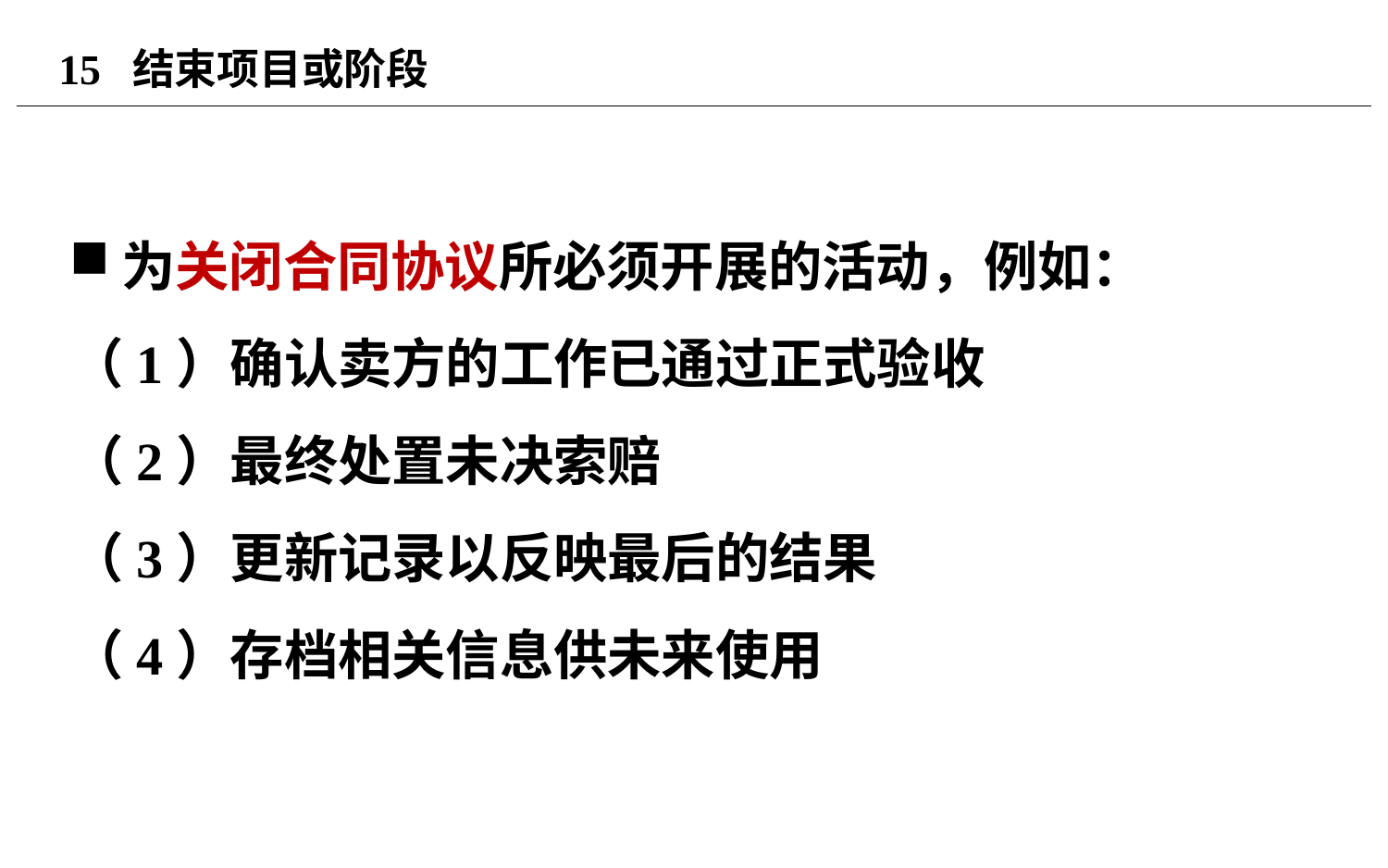

# 15  结束项目或阶段
为关闭合同协议所必须开展的活动，例如：
（1）确认卖方的工作已通过正式验收
（2）最终处置未决索赔
（3）更新记录以反映最后的结果
（4）存档相关信息供未来使用